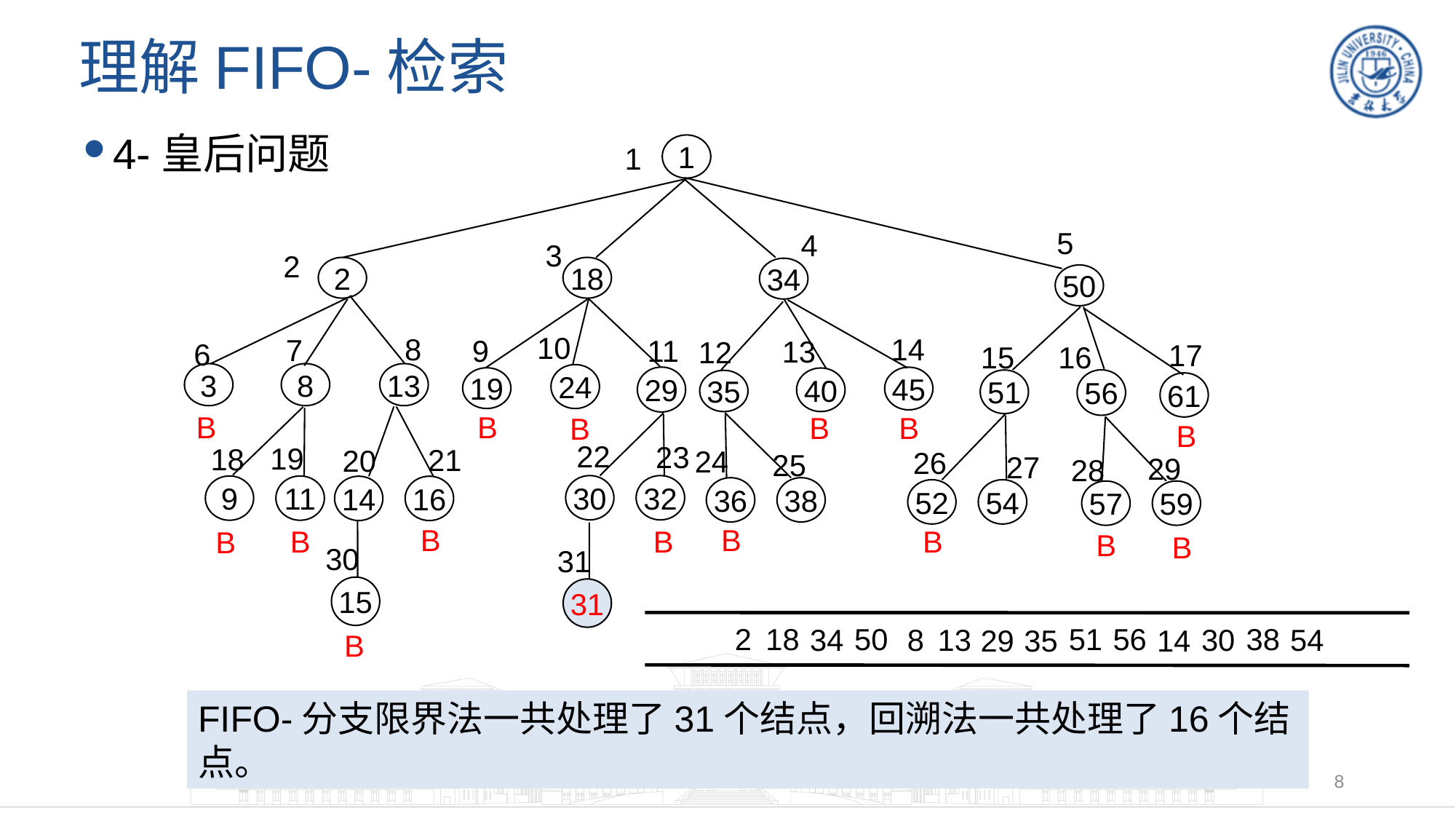

# 理解FIFO-检索
4-皇后问题
1
1

5
50
4
34
3
18
2
2

8
7
6
3
8
13
B

10
9
11
24
29
19
B
B

14
13
12
45
40
35
B
B

17
16
15
56
51
61
B

21
20
14
16
B

19
18
9
11
B
B

24
25
38
36
B

22
23
30
32
B

26
27
52
54
B

29
28
59
57
B
B

30
15
B

31
31
34
2
18
13
50

51
56
38
54
8
35
30
29
14

FIFO-分支限界法一共处理了31个结点，回溯法一共处理了16个结点。
8